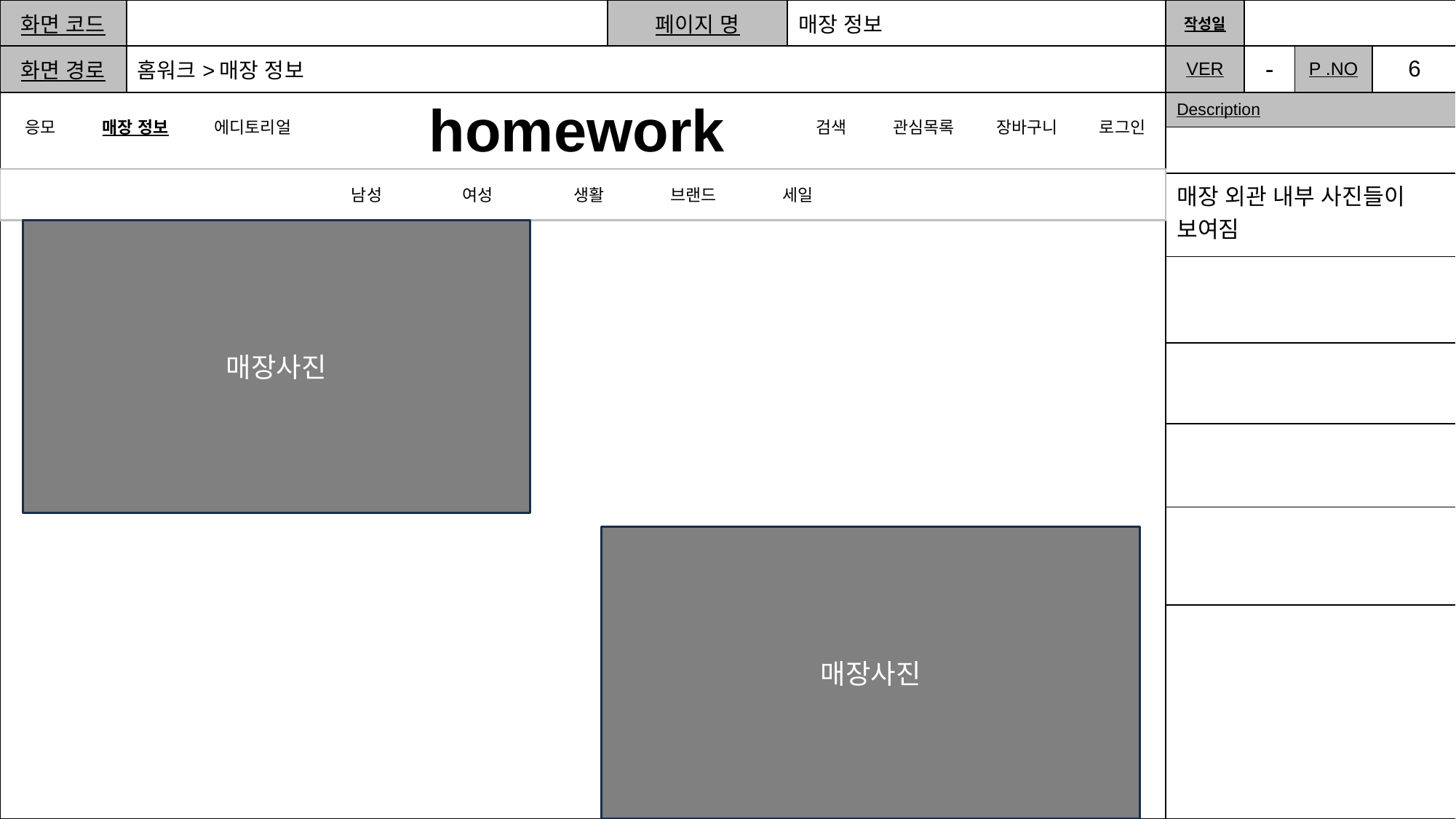

| 화면 코드 |  | 페이지 명 | 매장 정보 | 작성일 |  |  |  |
| --- | --- | --- | --- | --- | --- | --- | --- |
| 화면 경로 | 홈워크>매장 정보 |  |  | VER | - | P .NO | 6 |
|  |  |  |  | Description |  |  |  |
|  |  |  |  |  |  |  |  |
|  |  |  |  | 매장 외관 내부 사진들이 보여짐 |  |  |  |
|  |  |  |  |  |  |  |  |
|  |  |  |  |  |  |  |  |
|  |  |  |  |  |  |  |  |
|  |  |  |  |  |  |  |  |
|  |  |  |  |  |  |  |  |
homework
매장 정보
에디토리얼
검색
관심목록
장바구니
로그인
응모
남성                 여성                 생활              브랜드              세일
매장사진
매장사진